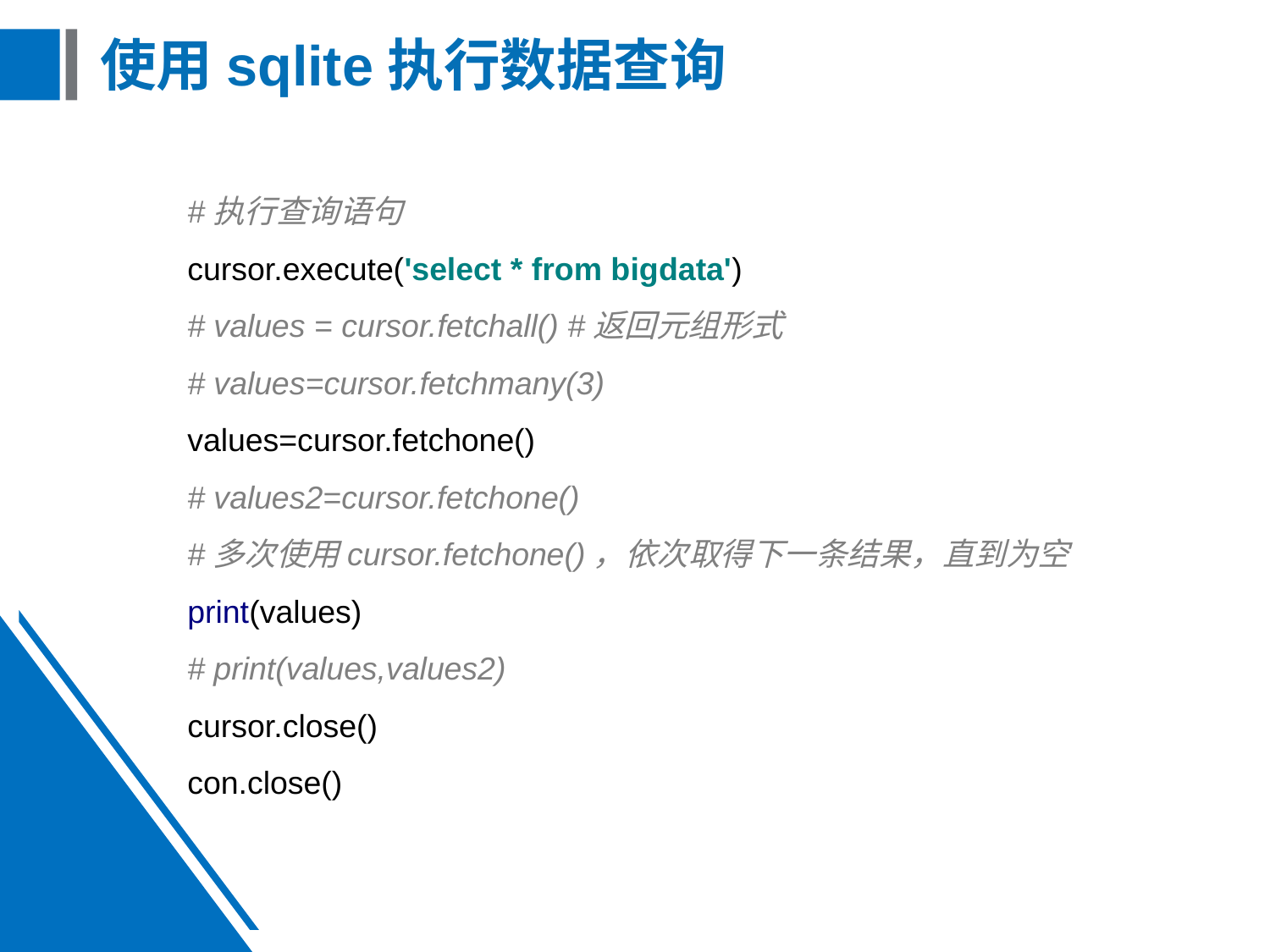

# 使用sqlite执行数据查询
#执行查询语句
cursor.execute('select * from bigdata')
# values = cursor.fetchall() #返回元组形式
# values=cursor.fetchmany(3)
values=cursor.fetchone()
# values2=cursor.fetchone()
#多次使用cursor.fetchone()，依次取得下一条结果，直到为空
print(values)
# print(values,values2)
cursor.close()
con.close()